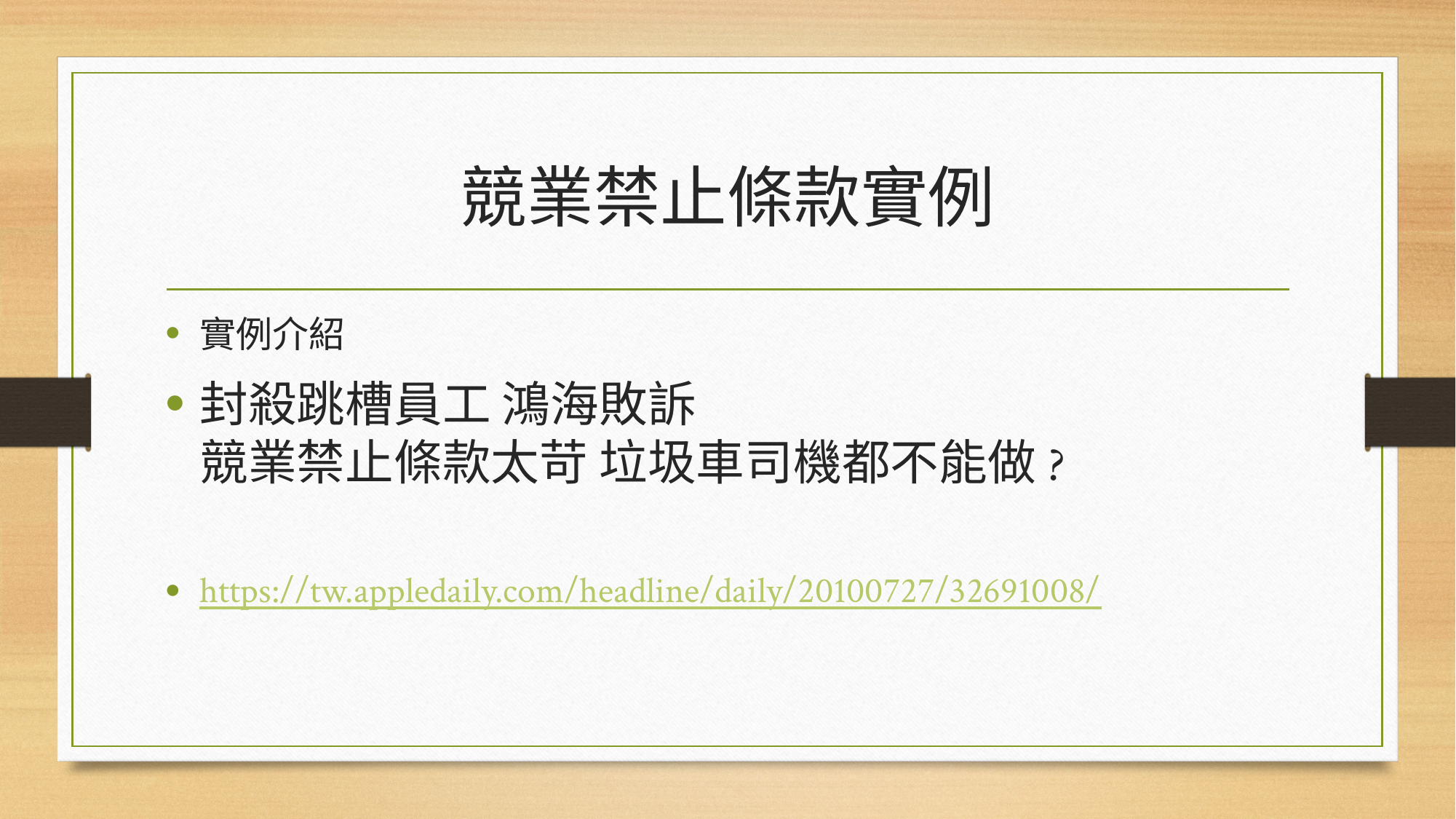

# 競業禁止條款實例
實例介紹
封殺跳槽員工 鴻海敗訴
競業禁止條款太苛 垃圾車司機都不能做?

https://tw.appledaily.com/headline/daily/20100727/32691008/